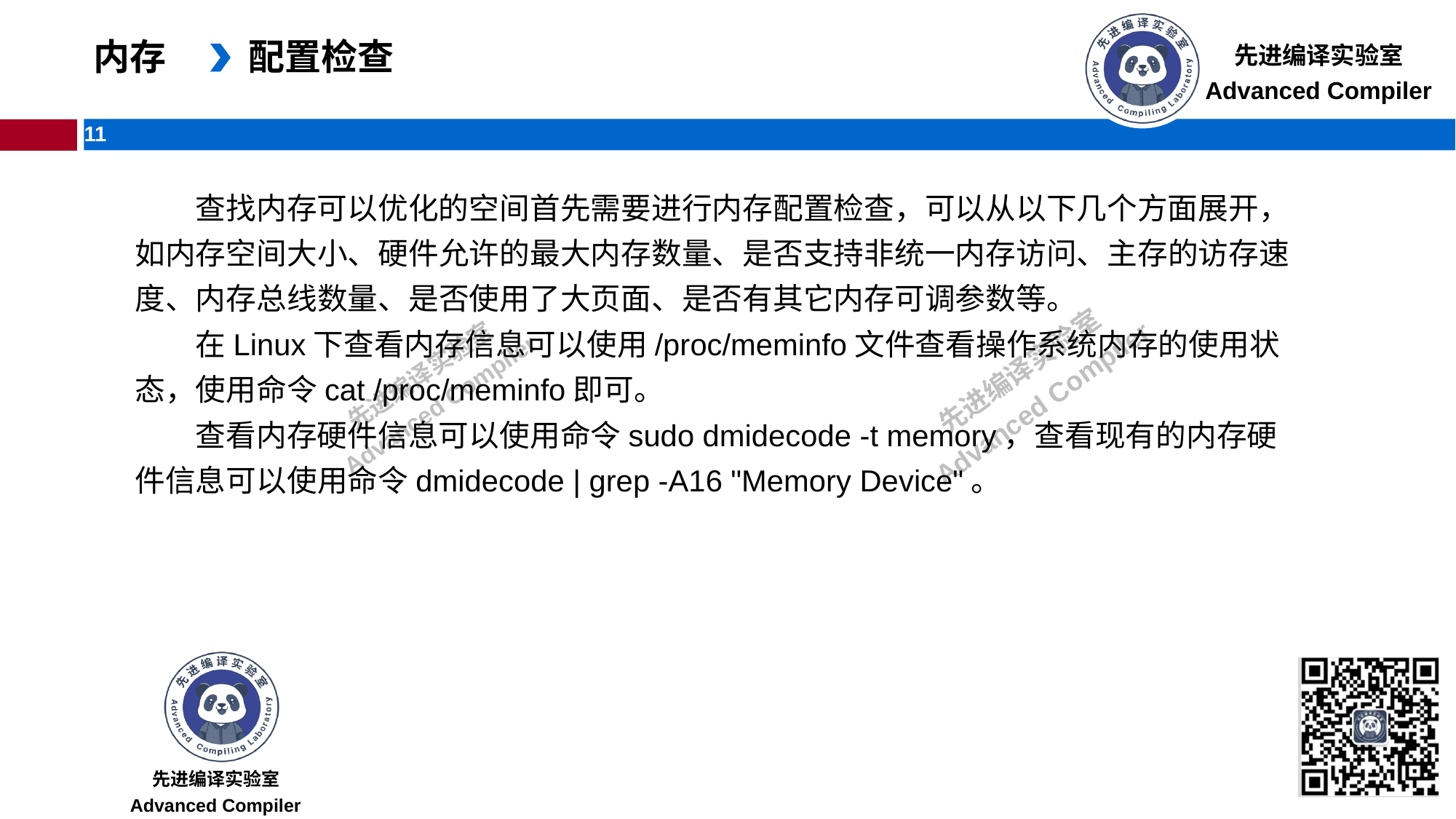

内存
配置检查

查找内存可以优化的空间首先需要进行内存配置检查，可以从以下几个方面展开，如内存空间大小、硬件允许的最大内存数量、是否支持非统一内存访问、主存的访存速度、内存总线数量、是否使用了大页面、是否有其它内存可调参数等。
在Linux下查看内存信息可以使用/proc/meminfo文件查看操作系统内存的使用状态，使用命令cat /proc/meminfo即可。
查看内存硬件信息可以使用命令sudo dmidecode -t memory，查看现有的内存硬件信息可以使用命令dmidecode | grep -A16 "Memory Device"。